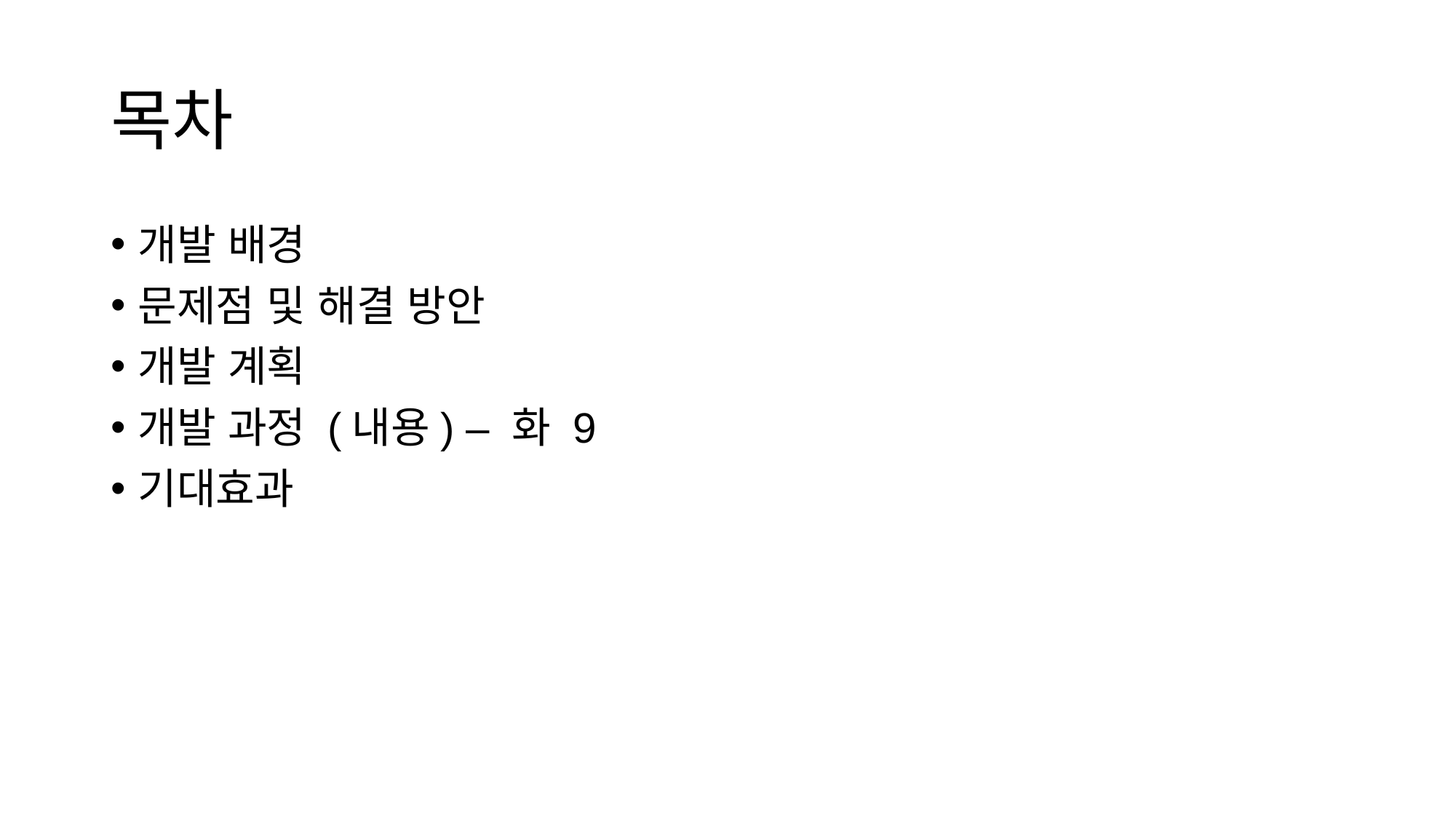

# 목차
개발 배경
문제점 및 해결 방안
개발 계획
개발 과정 (내용) – 화 9
기대효과